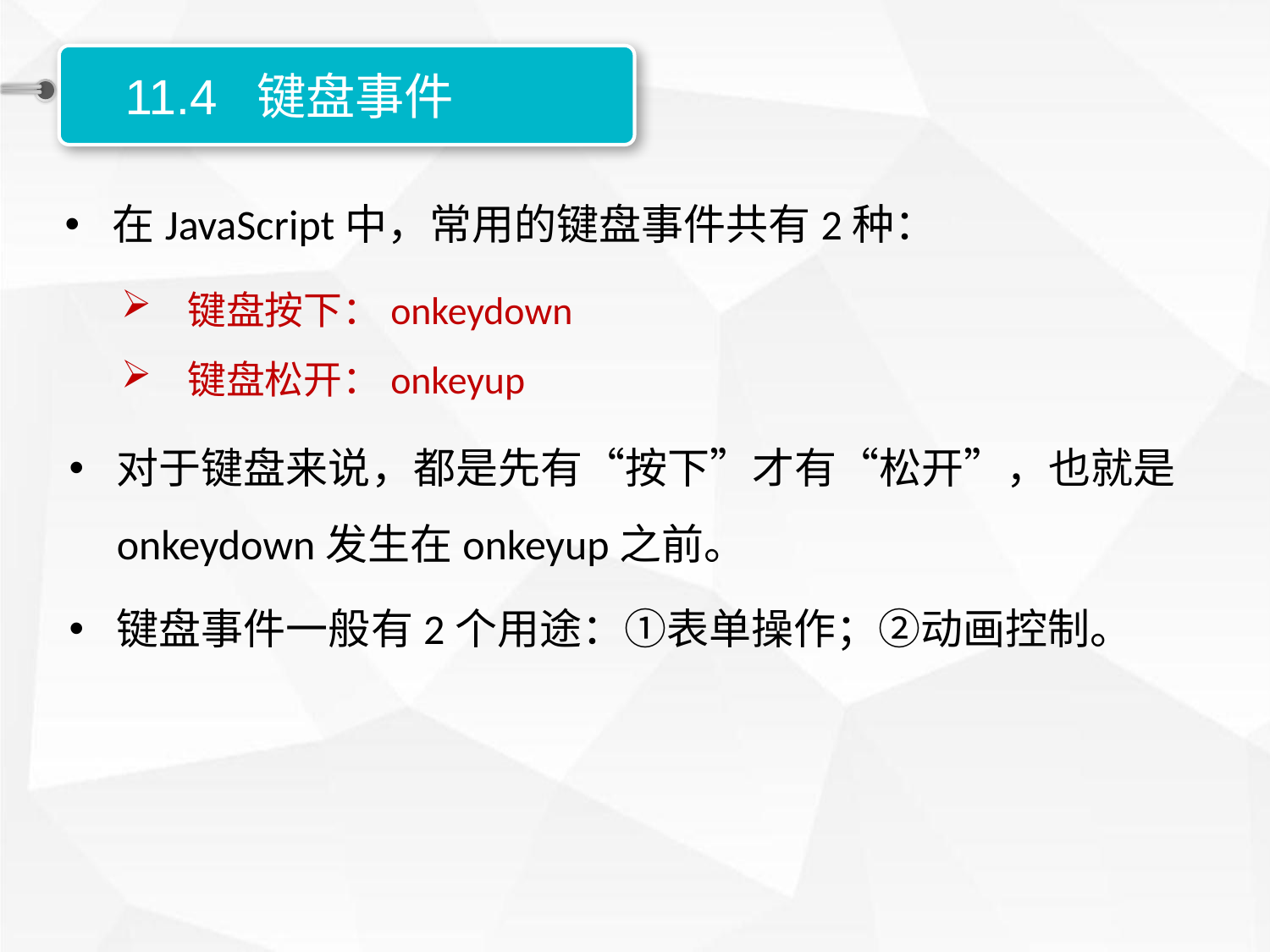

11.4  键盘事件

在JavaScript中，常用的键盘事件共有2种：
  键盘按下：onkeydown
  键盘松开：onkeyup
对于键盘来说，都是先有“按下”才有“松开”，也就是onkeydown发生在onkeyup之前。
键盘事件一般有2个用途：①表单操作；②动画控制。